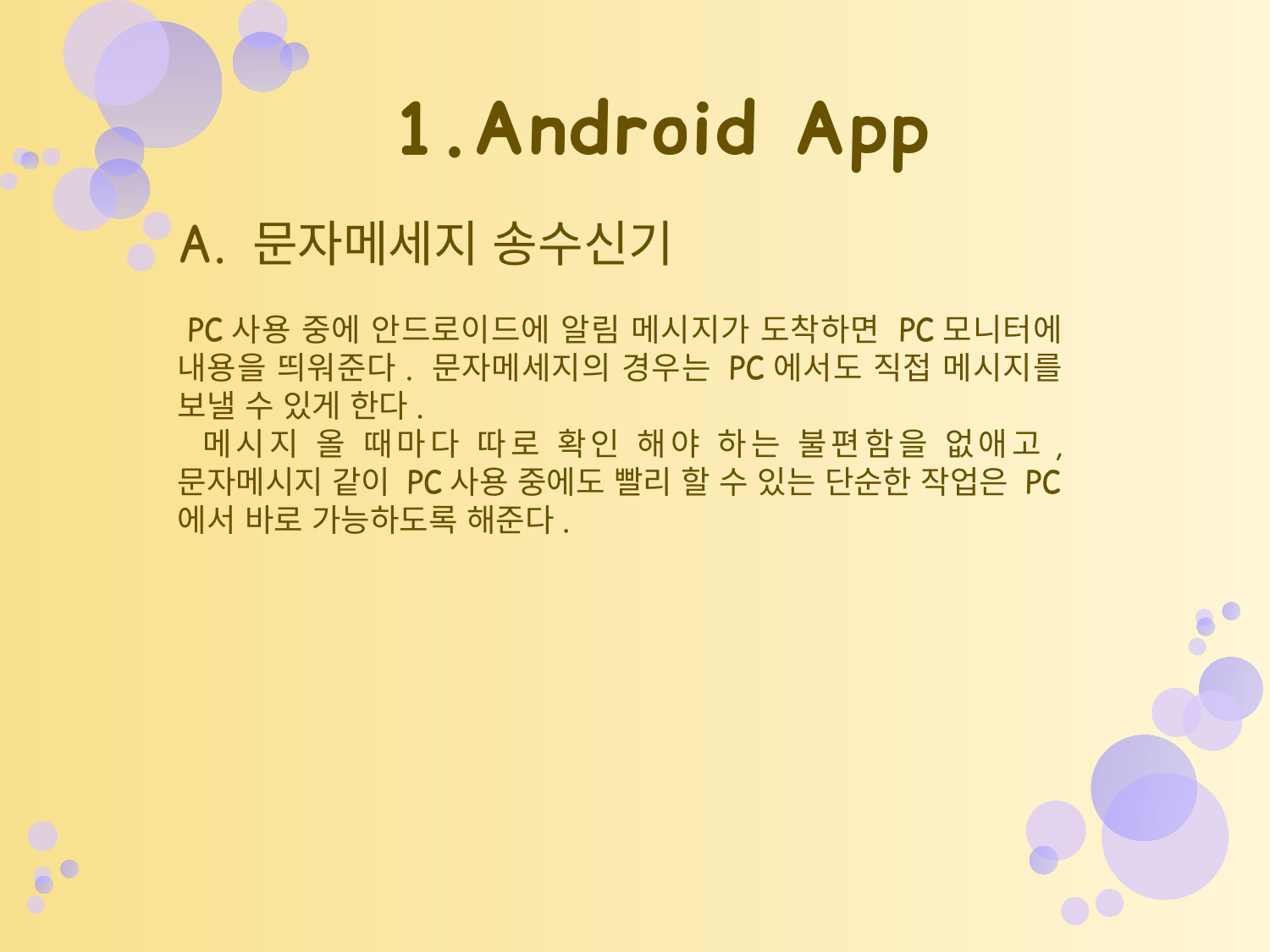

# 1.Android App
A. 문자메세지 송수신기

 PC사용 중에 안드로이드에 알림 메시지가 도착하면 PC모니터에 내용을 띄워준다. 문자메세지의 경우는 PC에서도 직접 메시지를 보낼 수 있게 한다.
 메시지 올 때마다 따로 확인 해야 하는 불편함을 없애고, 문자메시지 같이 PC사용 중에도 빨리 할 수 있는 단순한 작업은 PC에서 바로 가능하도록 해준다.